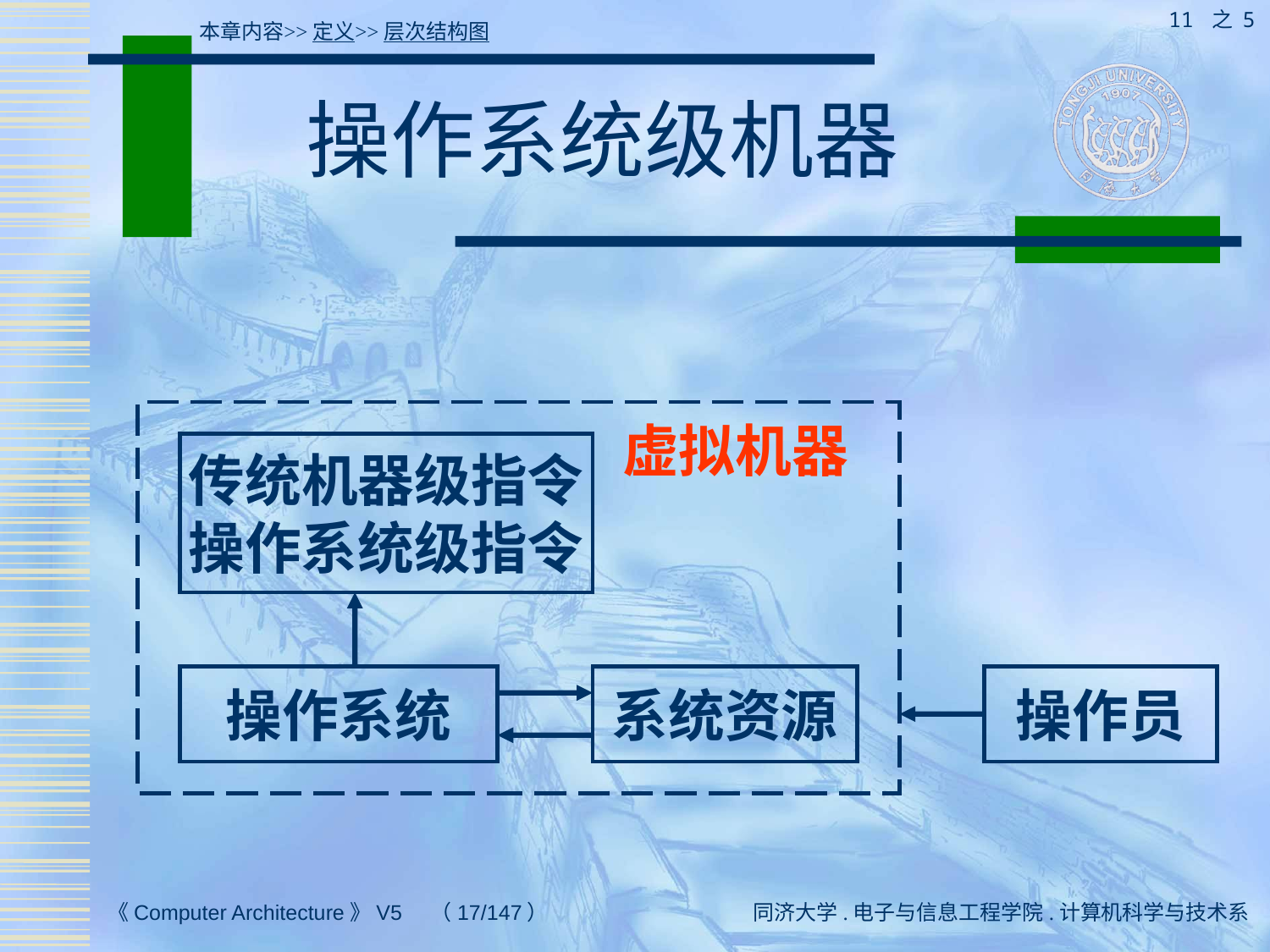

11 之 5
本章内容>>定义>>层次结构图
# 操作系统级机器

虚拟机器
传统机器级指令
操作系统级指令

操作系统
系统资源
操作员